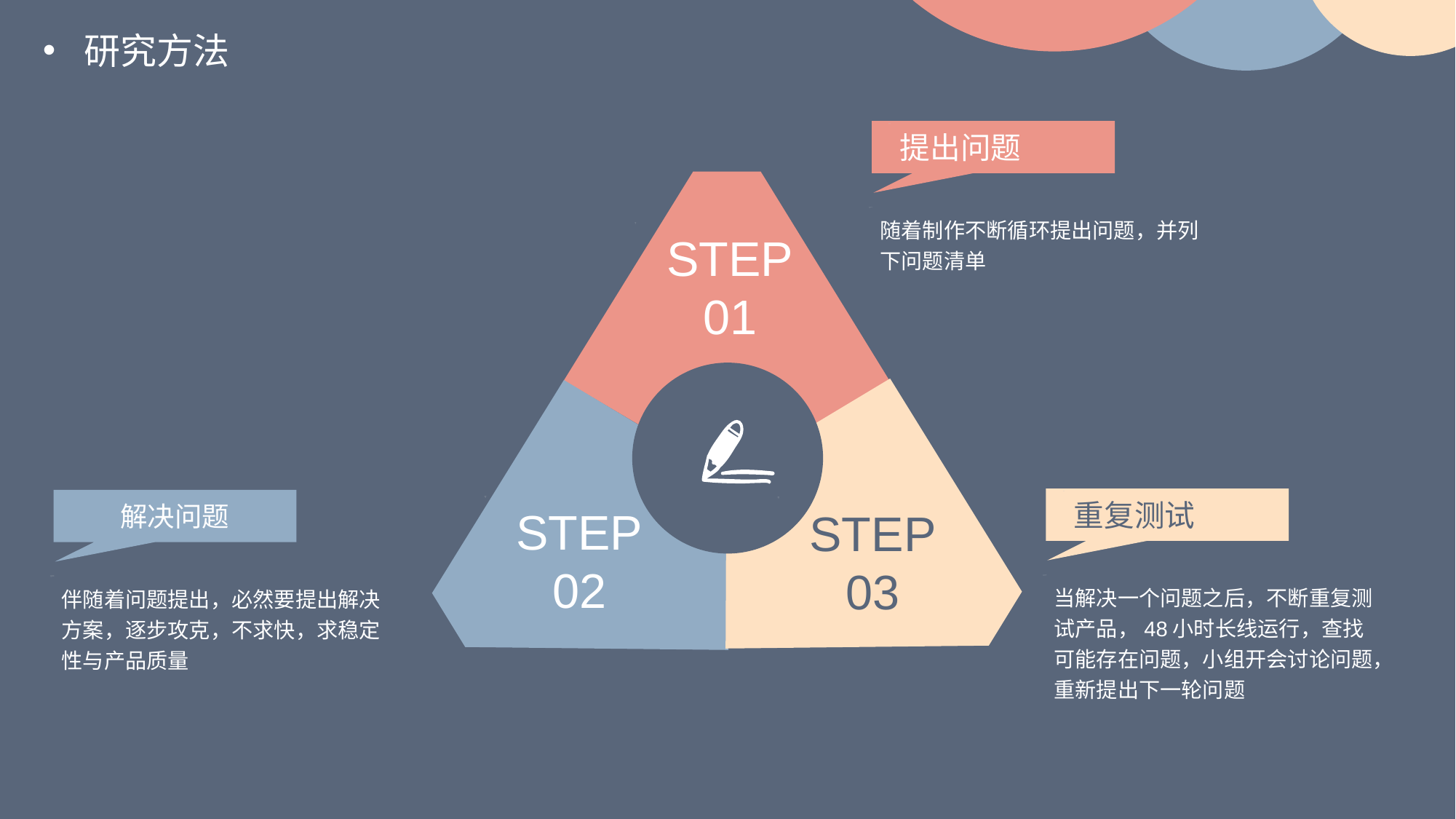

研究方法

提出问题

随着制作不断循环提出问题，并列下问题清单
STEP
01

解决问题
重复测试
STEP
02
STEP
03
当解决一个问题之后，不断重复测试产品，48小时长线运行，查找可能存在问题，小组开会讨论问题，重新提出下一轮问题
伴随着问题提出，必然要提出解决方案，逐步攻克，不求快，求稳定性与产品质量